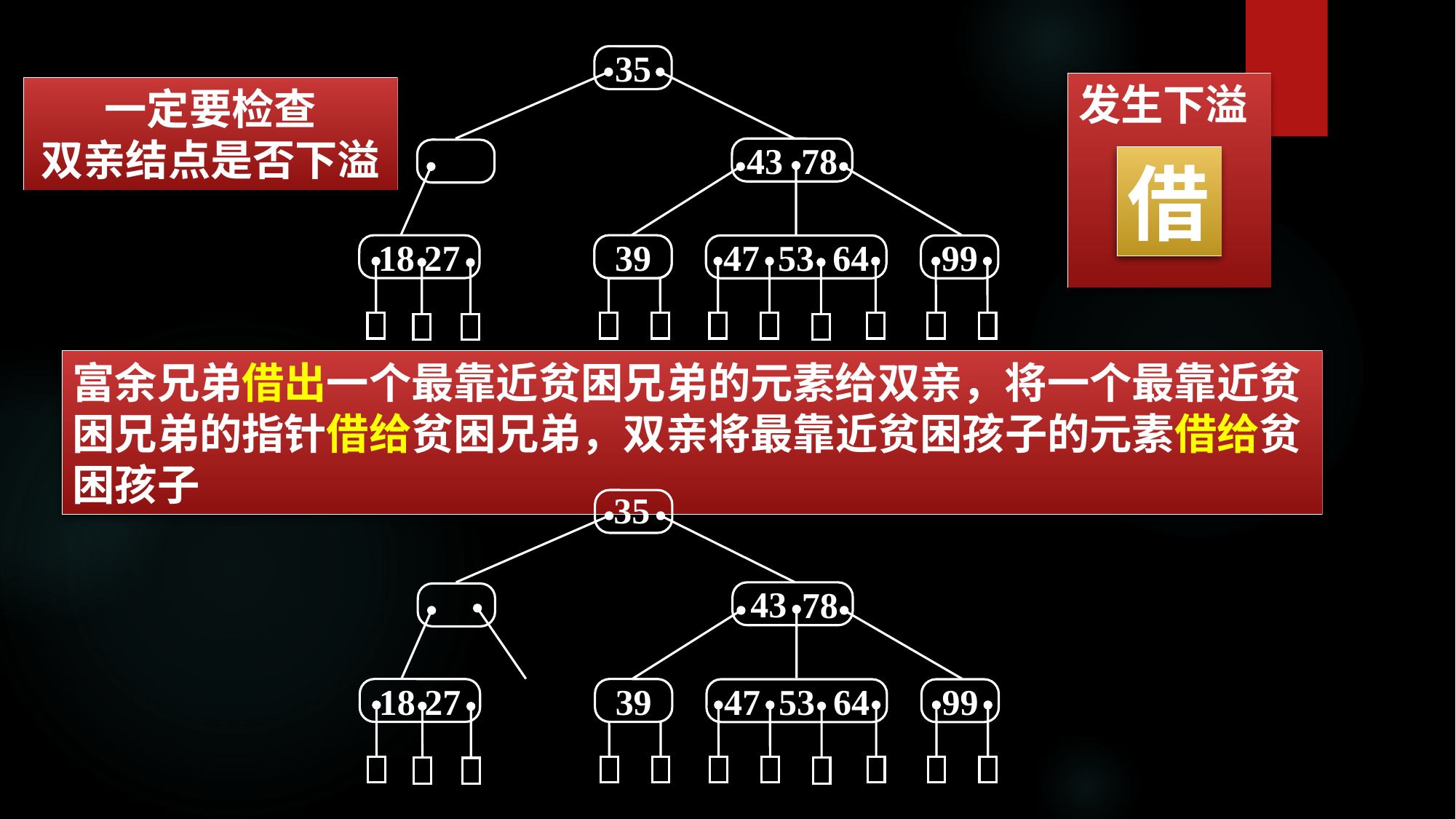

35

发生下溢

一定要检查
双亲结点是否下溢
43  78

借

18 27
39
39
47  53  64
99

富余兄弟借出一个最靠近贫困兄弟的元素给双亲，将一个最靠近贫困兄弟的指针借给贫困兄弟，双亲将最靠近贫困孩子的元素借给贫困孩子
35

43
      78

18 27
39

47  53  64
99